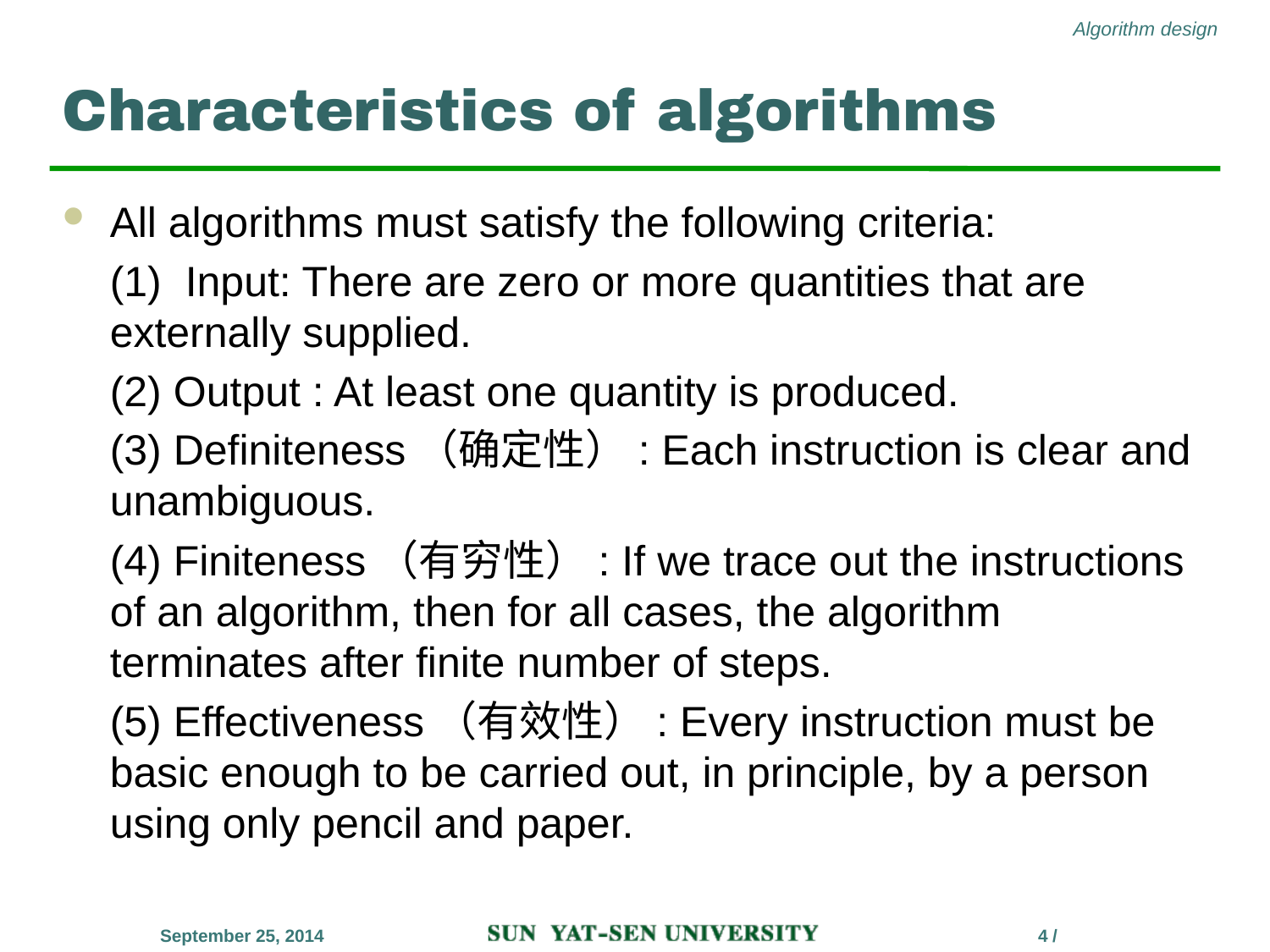

# Characteristics of algorithms
All algorithms must satisfy the following criteria:
	(1)  Input: There are zero or more quantities that are externally supplied.
	(2) Output : At least one quantity is produced.
	(3) Definiteness（确定性）: Each instruction is clear and unambiguous.
	(4) Finiteness（有穷性）: If we trace out the instructions of an algorithm, then for all cases, the algorithm terminates after finite number of steps.
	(5) Effectiveness（有效性）: Every instruction must be basic enough to be carried out, in principle, by a person using only pencil and paper.